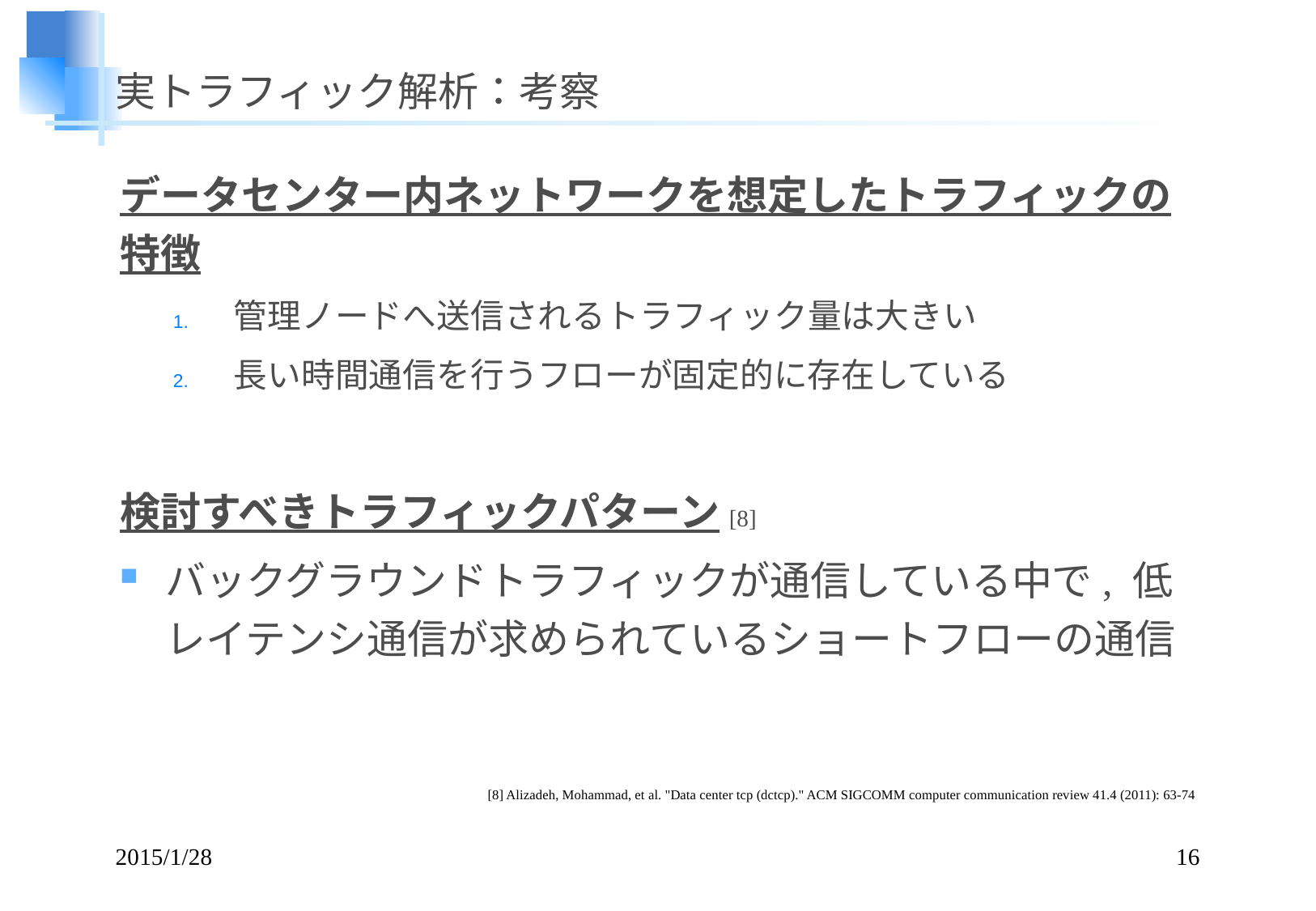

# 実トラフィック解析：考察
データセンター内ネットワークを想定したトラフィックの特徴
管理ノードへ送信されるトラフィック量は大きい
長い時間通信を行うフローが固定的に存在している

検討すべきトラフィックパターン[8]
バックグラウンドトラフィックが通信している中で, 低レイテンシ通信が求められているショートフローの通信
[8] Alizadeh, Mohammad, et al. "Data center tcp (dctcp)." ACM SIGCOMM computer communication review 41.4 (2011): 63-74
2015/1/28
16